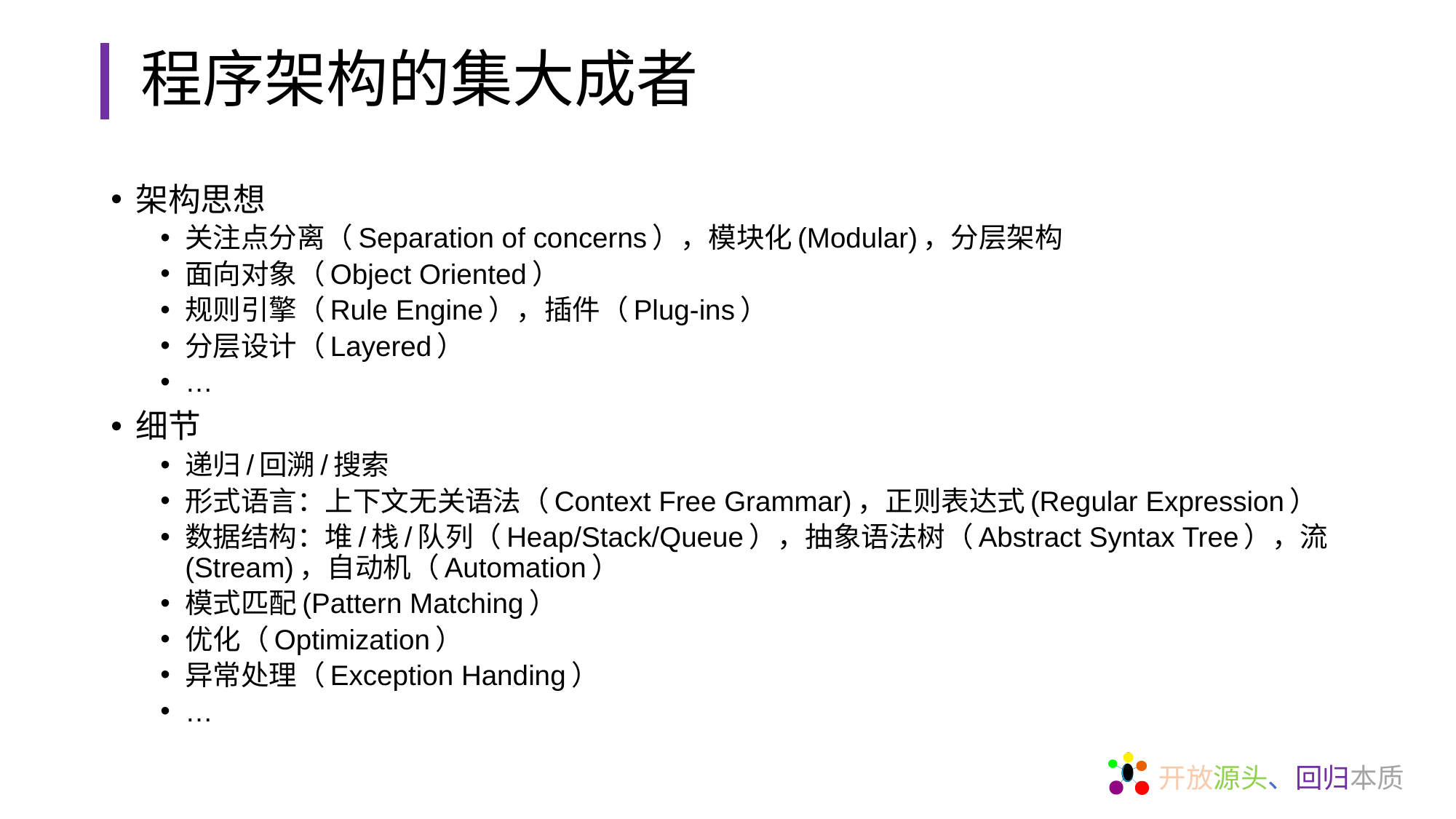

# 程序架构的集大成者
架构思想
关注点分离（Separation of concerns），模块化(Modular)，分层架构
面向对象（Object Oriented）
规则引擎（Rule Engine），插件（Plug-ins）
分层设计（Layered）
…
细节
递归/回溯/搜索
形式语言：上下文无关语法（Context Free Grammar)，正则表达式(Regular Expression）
数据结构：堆/栈/队列（Heap/Stack/Queue），抽象语法树（Abstract Syntax Tree），流(Stream)，自动机（Automation）
模式匹配(Pattern Matching）
优化（Optimization）
异常处理（Exception Handing）
…